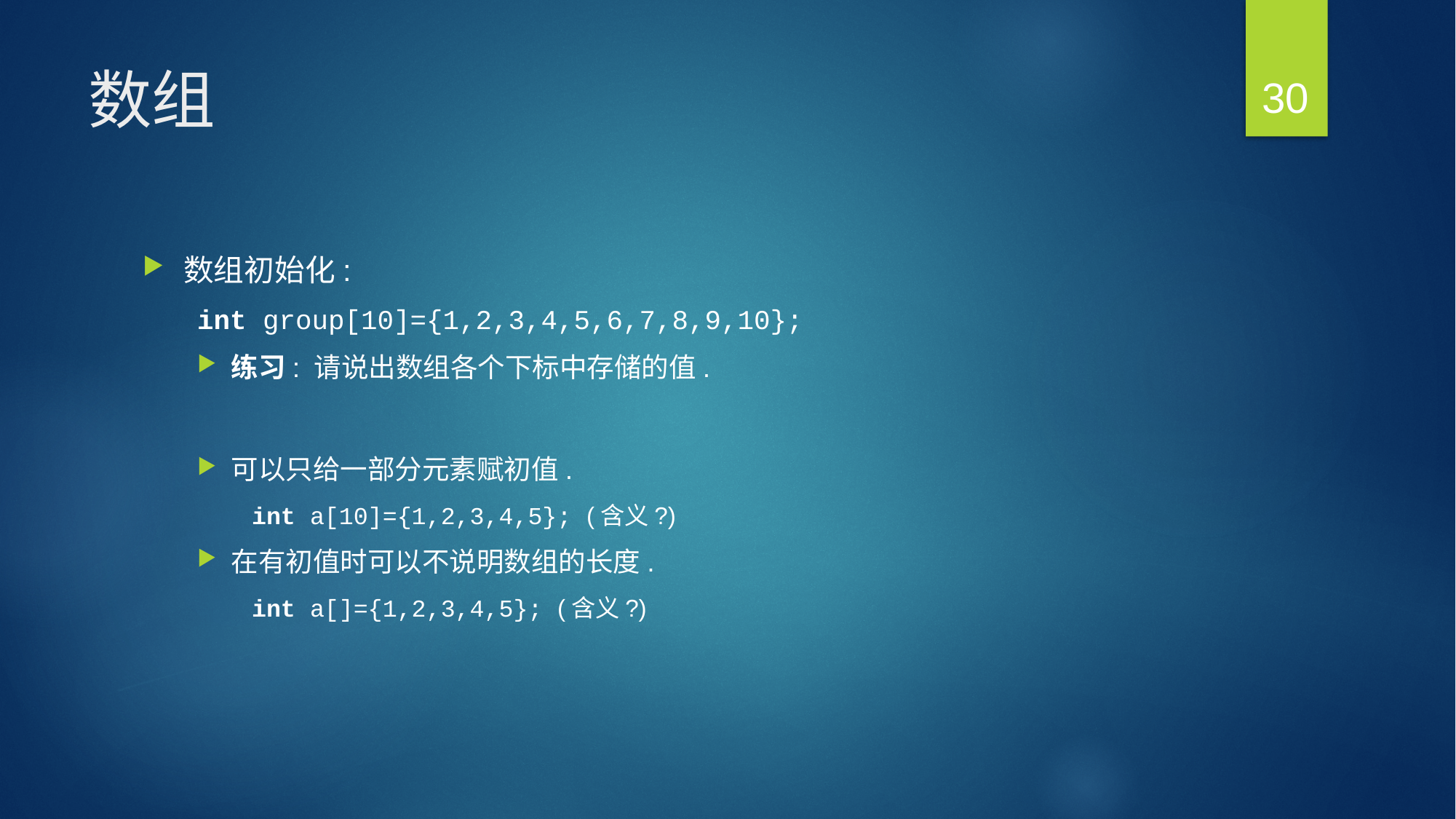

30
# 数组
数组初始化:
int group[10]={1,2,3,4,5,6,7,8,9,10};
练习: 请说出数组各个下标中存储的值.

可以只给一部分元素赋初值.
int a[10]={1,2,3,4,5}; (含义?)
在有初值时可以不说明数组的长度.
int a[]={1,2,3,4,5}; (含义?)